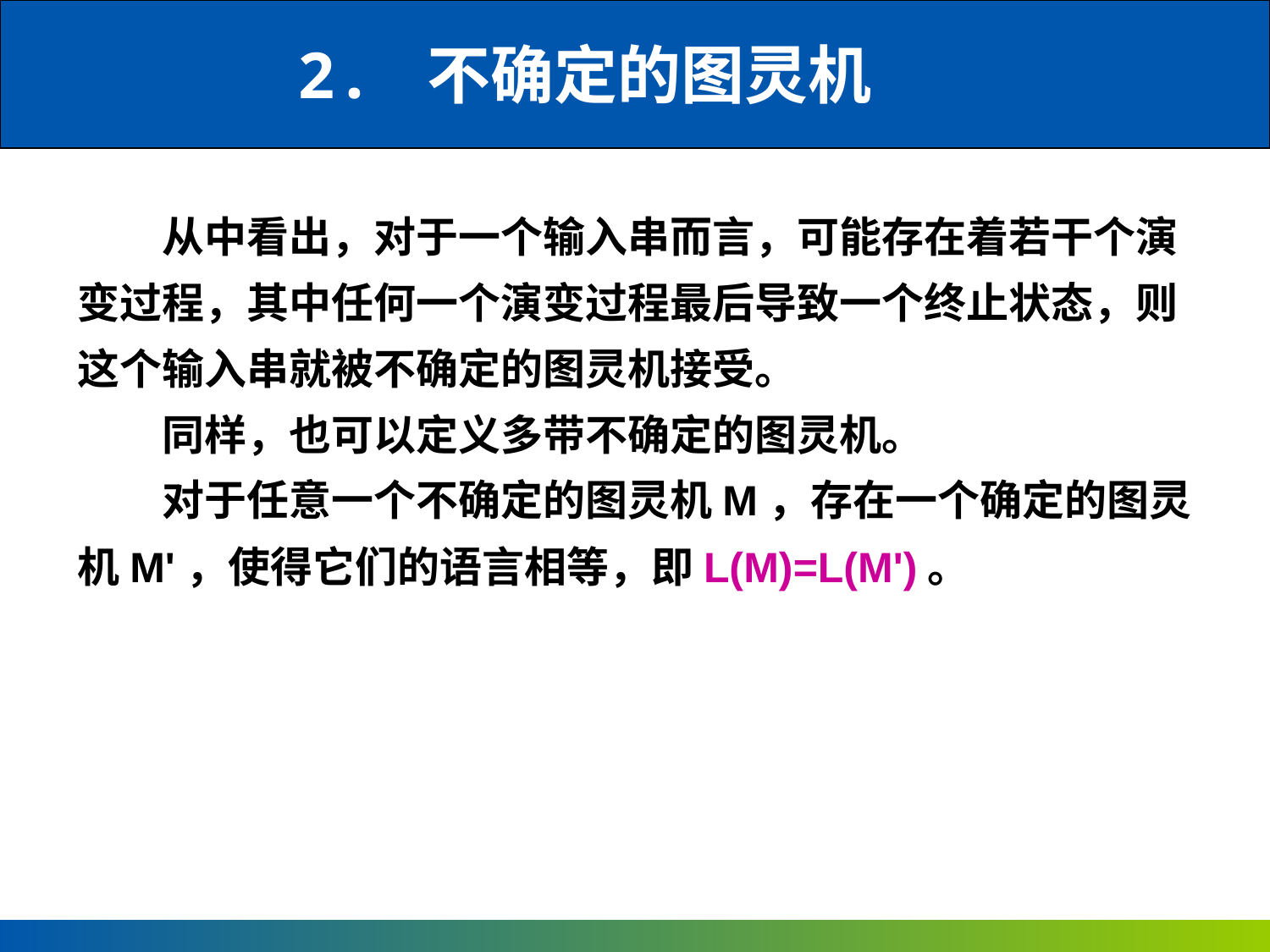

2. 不确定的图灵机
　　从中看出，对于一个输入串而言，可能存在着若干个演变过程，其中任何一个演变过程最后导致一个终止状态，则这个输入串就被不确定的图灵机接受。
　　同样，也可以定义多带不确定的图灵机。
　　对于任意一个不确定的图灵机M，存在一个确定的图灵机M'，使得它们的语言相等，即L(M)=L(M')。